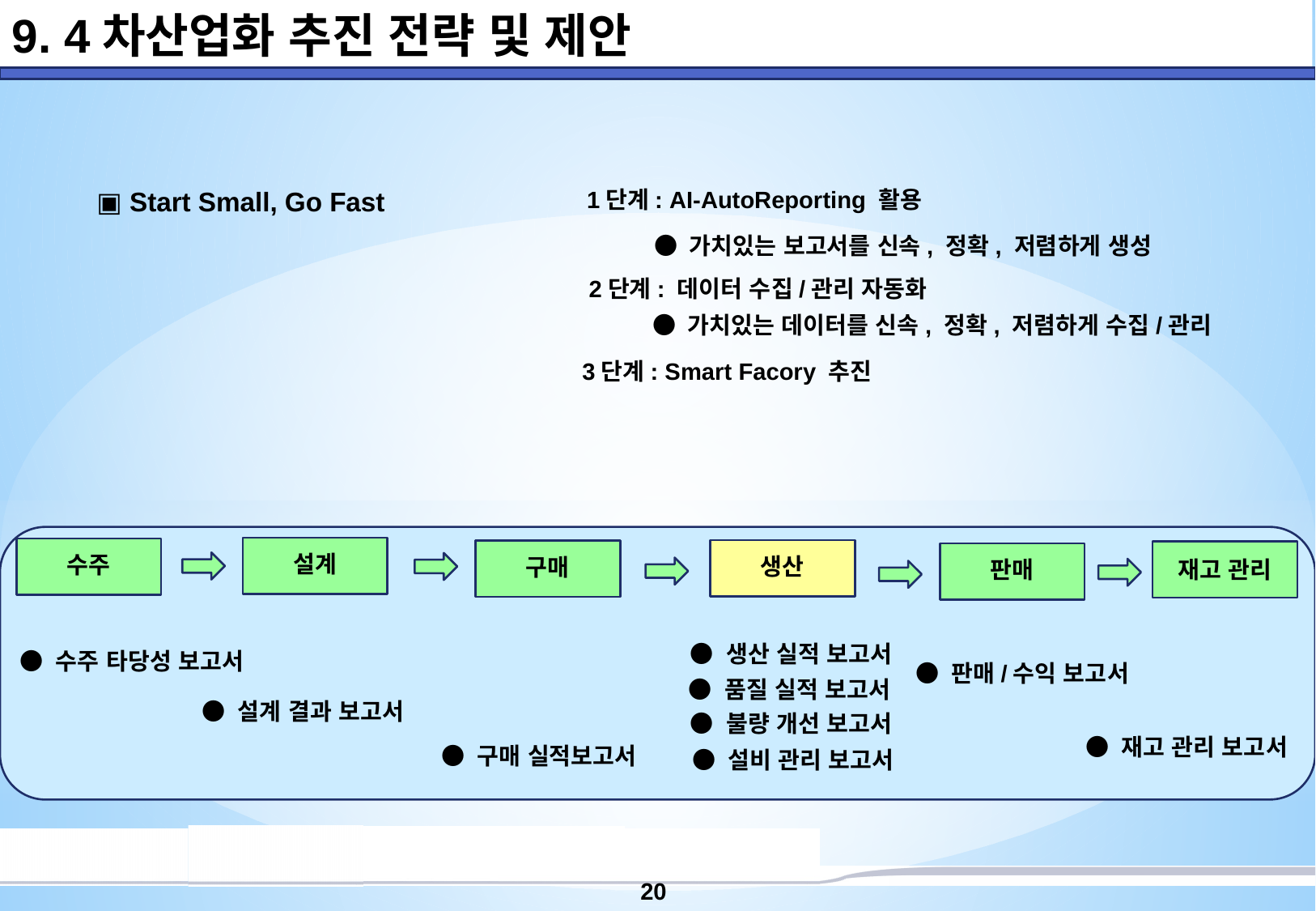

9. 4차산업화 추진 전략 및 제안

▣ Start Small, Go Fast
1단계: AI-AutoReporting 활용
● 가치있는 보고서를 신속, 정확, 저렴하게 생성
2단계: 데이터 수집/관리 자동화
● 가치있는 데이터를 신속, 정확, 저렴하게 수집/관리
3단계: Smart Facory 추진

설계
수주
생산
구매
재고 관리
판매

● 생산 실적 보고서
● 수주 타당성 보고서
● 판매/수익 보고서
● 품질 실적 보고서
● 설계 결과 보고서
● 불량 개선 보고서
● 재고 관리 보고서
● 구매 실적보고서
● 설비 관리 보고서